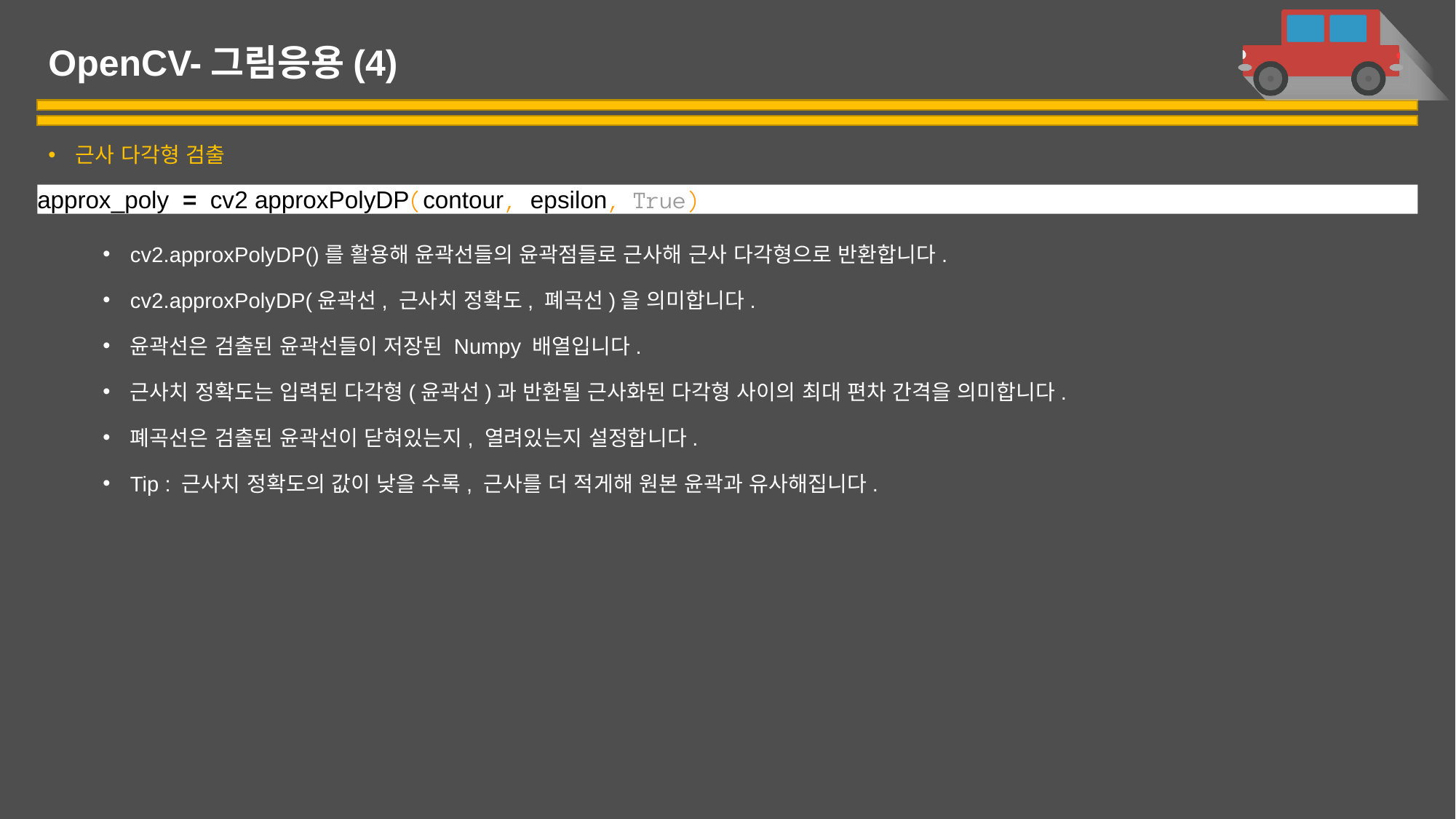

# OpenCV-그림응용(4)
근사 다각형 검출

cv2.approxPolyDP()를 활용해 윤곽선들의 윤곽점들로 근사해 근사 다각형으로 반환합니다.
cv2.approxPolyDP(윤곽선, 근사치 정확도, 폐곡선)을 의미합니다.
윤곽선은 검출된 윤곽선들이 저장된 Numpy 배열입니다.
근사치 정확도는 입력된 다각형(윤곽선)과 반환될 근사화된 다각형 사이의 최대 편차 간격을 의미합니다.
폐곡선은 검출된 윤곽선이 닫혀있는지, 열려있는지 설정합니다.
Tip : 근사치 정확도의 값이 낮을 수록, 근사를 더 적게해 원본 윤곽과 유사해집니다.

approx_poly = cv2.approxPolyDP(contour, epsilon, True)